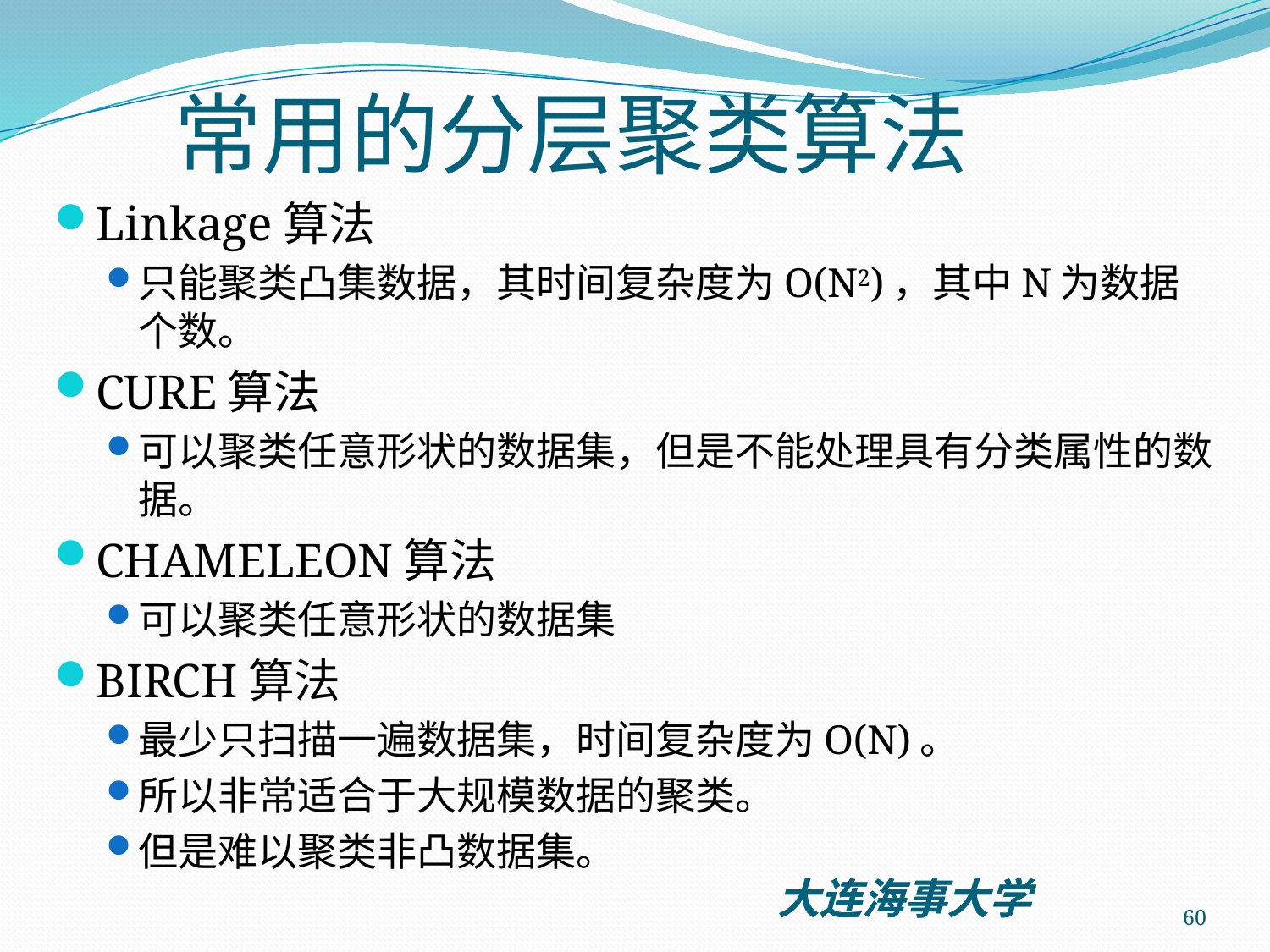

# 常用的分层聚类算法
Linkage算法
只能聚类凸集数据，其时间复杂度为O(N2)，其中N为数据个数。
CURE算法
可以聚类任意形状的数据集，但是不能处理具有分类属性的数据。
CHAMELEON算法
可以聚类任意形状的数据集
BIRCH算法
最少只扫描一遍数据集，时间复杂度为O(N)。
所以非常适合于大规模数据的聚类。
但是难以聚类非凸数据集。
60